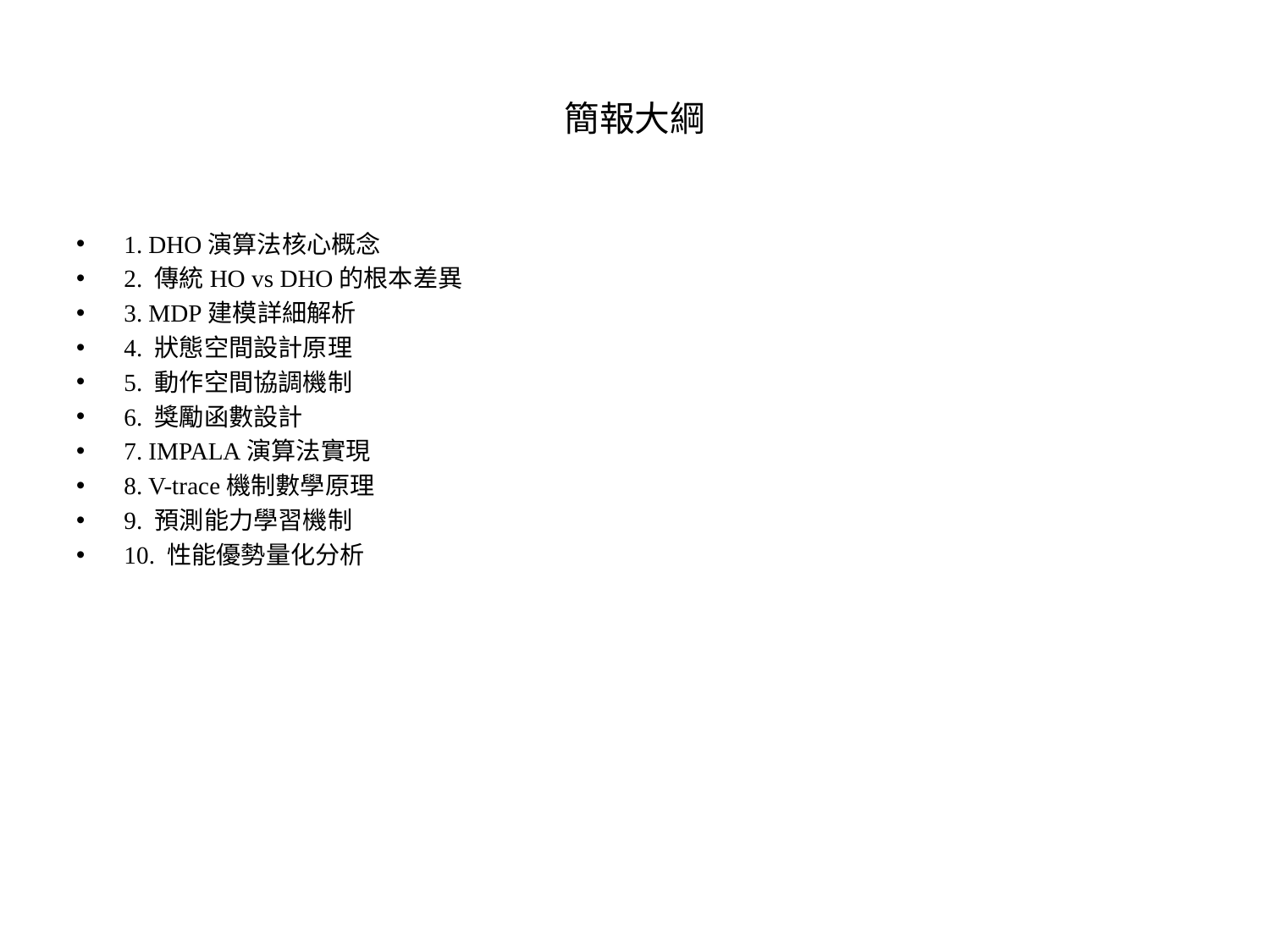

# 簡報大綱
1. DHO演算法核心概念
2. 傳統HO vs DHO的根本差異
3. MDP建模詳細解析
4. 狀態空間設計原理
5. 動作空間協調機制
6. 獎勵函數設計
7. IMPALA演算法實現
8. V-trace機制數學原理
9. 預測能力學習機制
10. 性能優勢量化分析